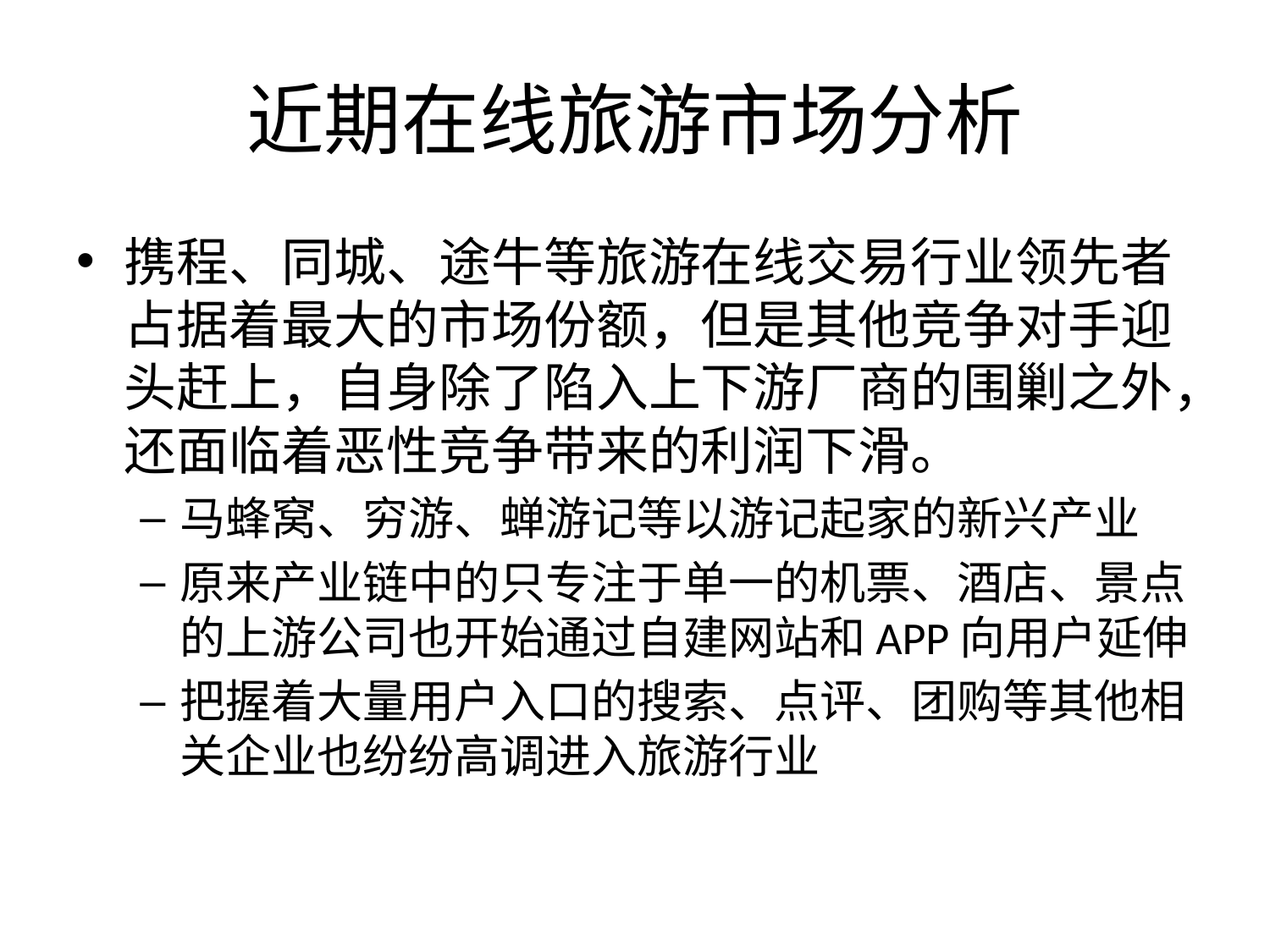

# 近期在线旅游市场分析
携程、同城、途牛等旅游在线交易行业领先者占据着最大的市场份额，但是其他竞争对手迎头赶上，自身除了陷入上下游厂商的围剿之外，还面临着恶性竞争带来的利润下滑。
马蜂窝、穷游、蝉游记等以游记起家的新兴产业
原来产业链中的只专注于单一的机票、酒店、景点的上游公司也开始通过自建网站和APP向用户延伸
把握着大量用户入口的搜索、点评、团购等其他相关企业也纷纷高调进入旅游行业